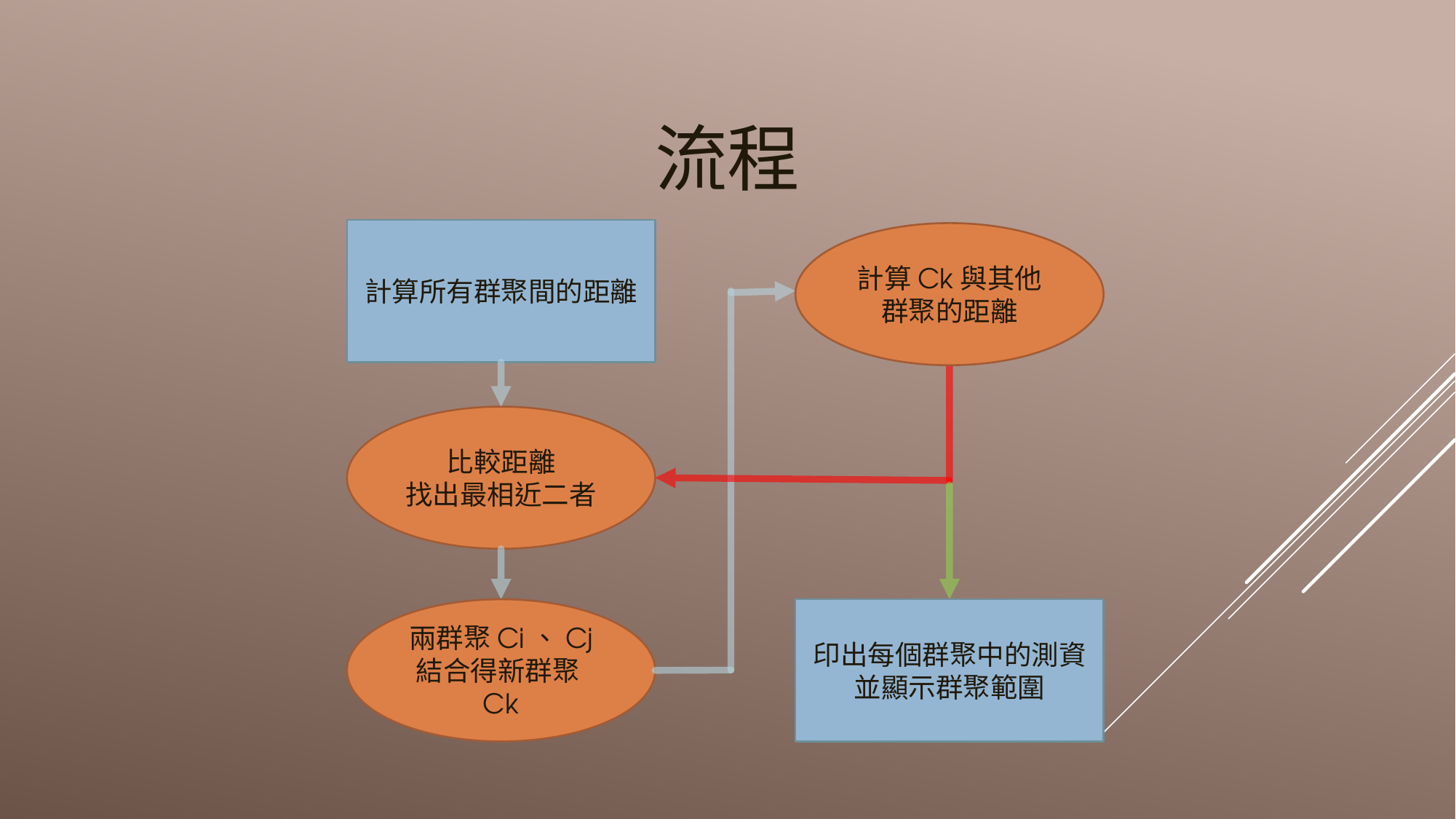

流程
計算所有群聚間的距離
計算Ck與其他群聚的距離

比較距離
找出最相近二者
兩群聚Ci、Cj
結合得新群聚Ck
印出每個群聚中的測資
並顯示群聚範圍